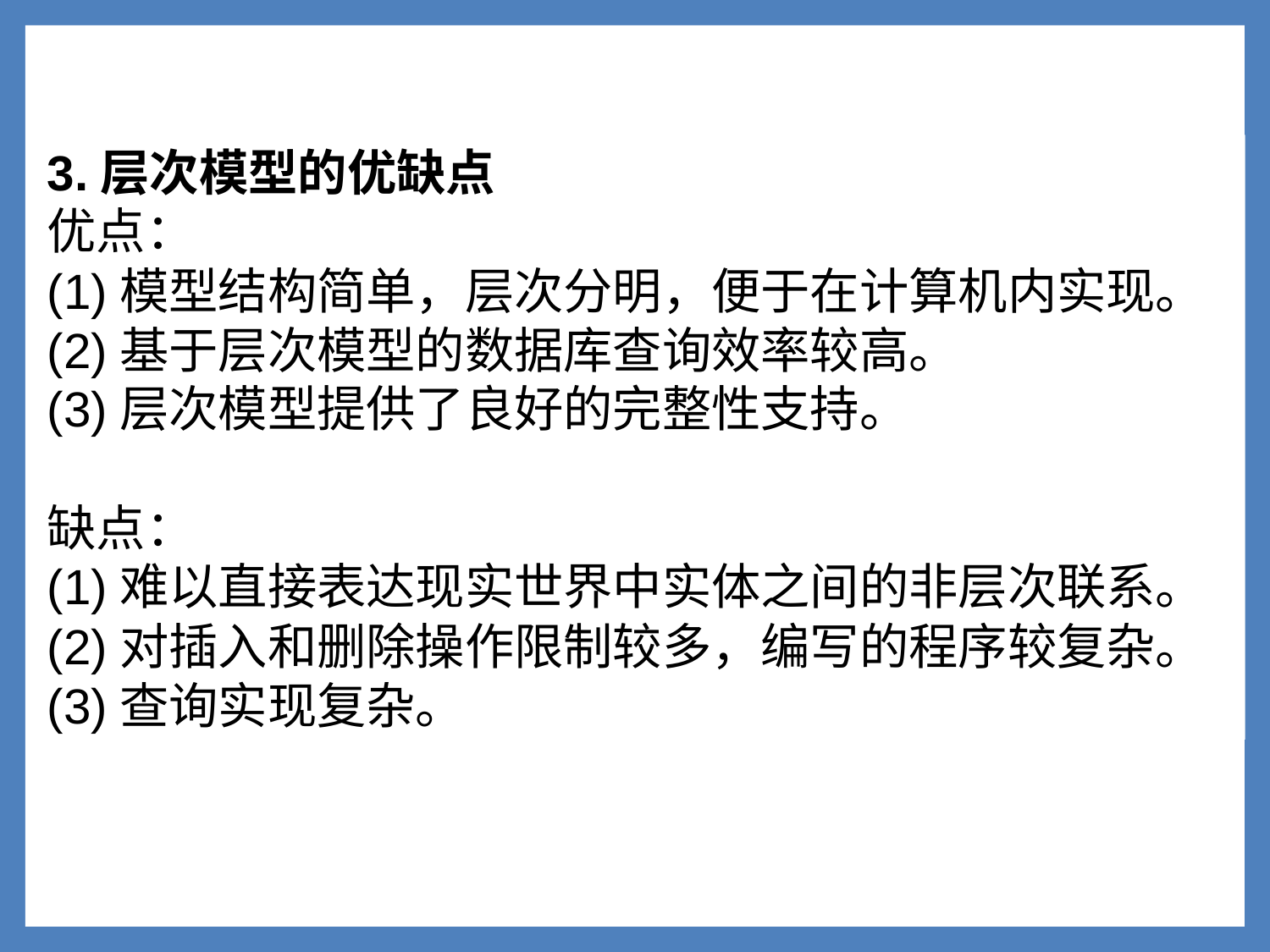

3.层次模型的优缺点
优点：
(1)模型结构简单，层次分明，便于在计算机内实现。
(2)基于层次模型的数据库查询效率较高。
(3)层次模型提供了良好的完整性支持。

缺点：
(1)难以直接表达现实世界中实体之间的非层次联系。
(2)对插入和删除操作限制较多，编写的程序较复杂。
(3)查询实现复杂。